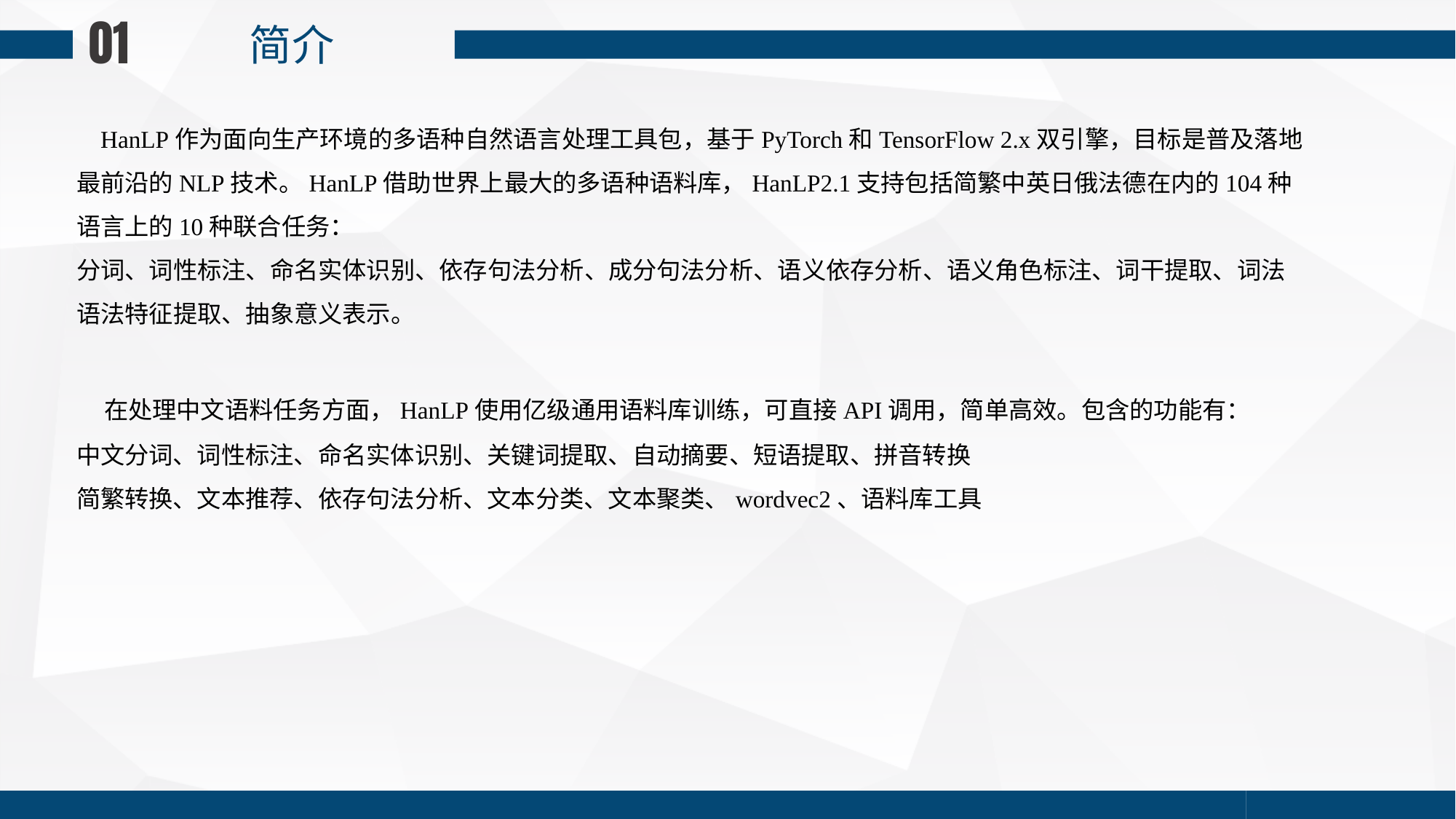

01
简介

    HanLP作为面向生产环境的多语种自然语言处理工具包，基于PyTorch和TensorFlow 2.x双引擎，目标是普及落地最前沿的NLP技术。HanLP借助世界上最大的多语种语料库，HanLP2.1支持包括简繁中英日俄法德在内的104种语言上的10种联合任务：
分词、词性标注、命名实体识别、依存句法分析、成分句法分析、语义依存分析、语义角色标注、词干提取、词法语法特征提取、抽象意义表示。
    在处理中文语料任务方面，HanLP使用亿级通用语料库训练，可直接API调用，简单高效。包含的功能有：
中文分词、词性标注、命名实体识别、关键词提取、自动摘要、短语提取、拼音转换
简繁转换、文本推荐、依存句法分析、文本分类、文本聚类、wordvec2、语料库工具